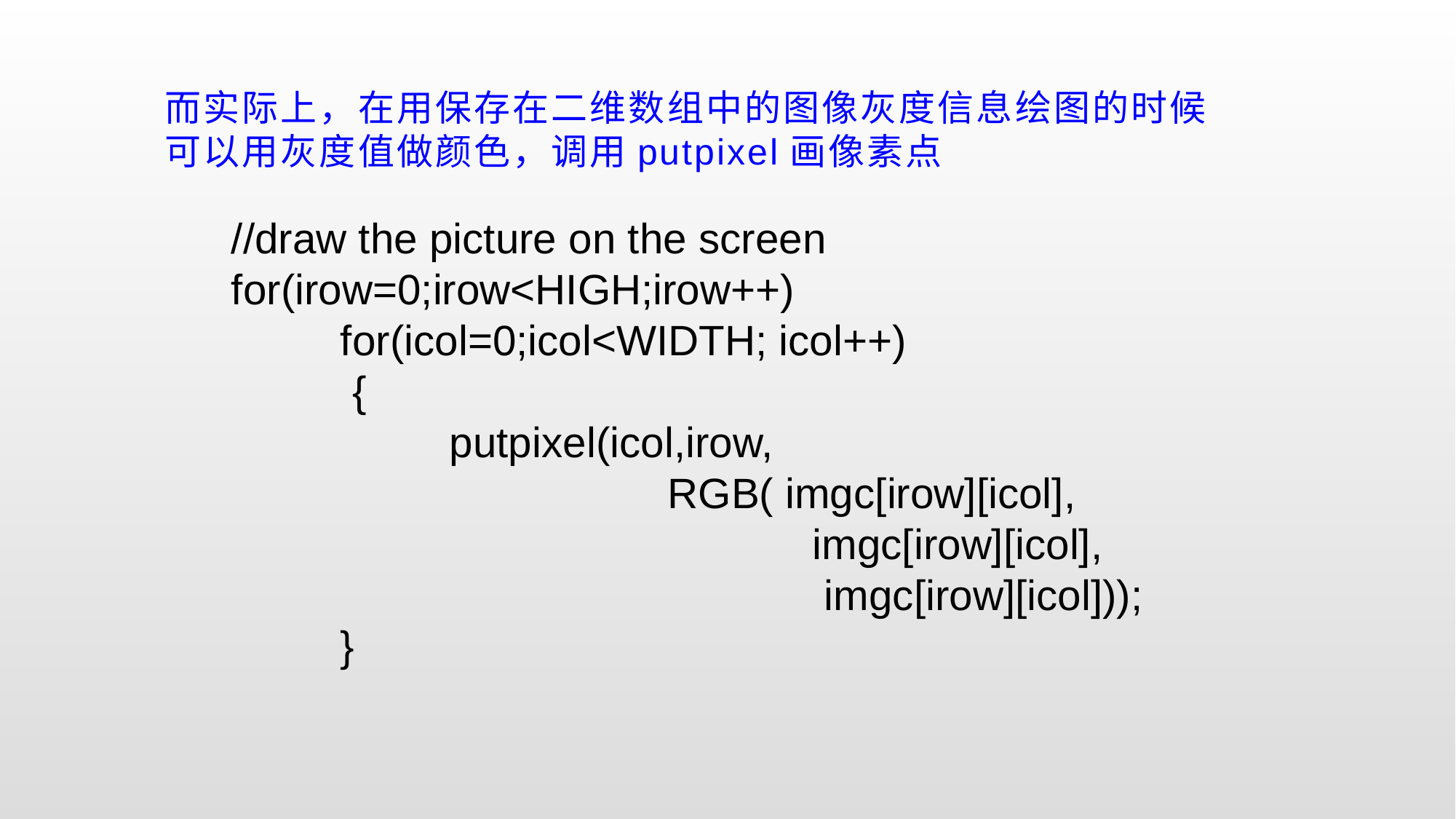

而实际上，在用保存在二维数组中的图像灰度信息绘图的时候
可以用灰度值做颜色，调用putpixel画像素点
//draw the picture on the screen
for(irow=0;irow<HIGH;irow++)
	for(icol=0;icol<WIDTH; icol++)
	 {
		putpixel(icol,irow,
				RGB( imgc[irow][icol],
                       			   imgc[irow][icol],
                           			    imgc[irow][icol]));
	}